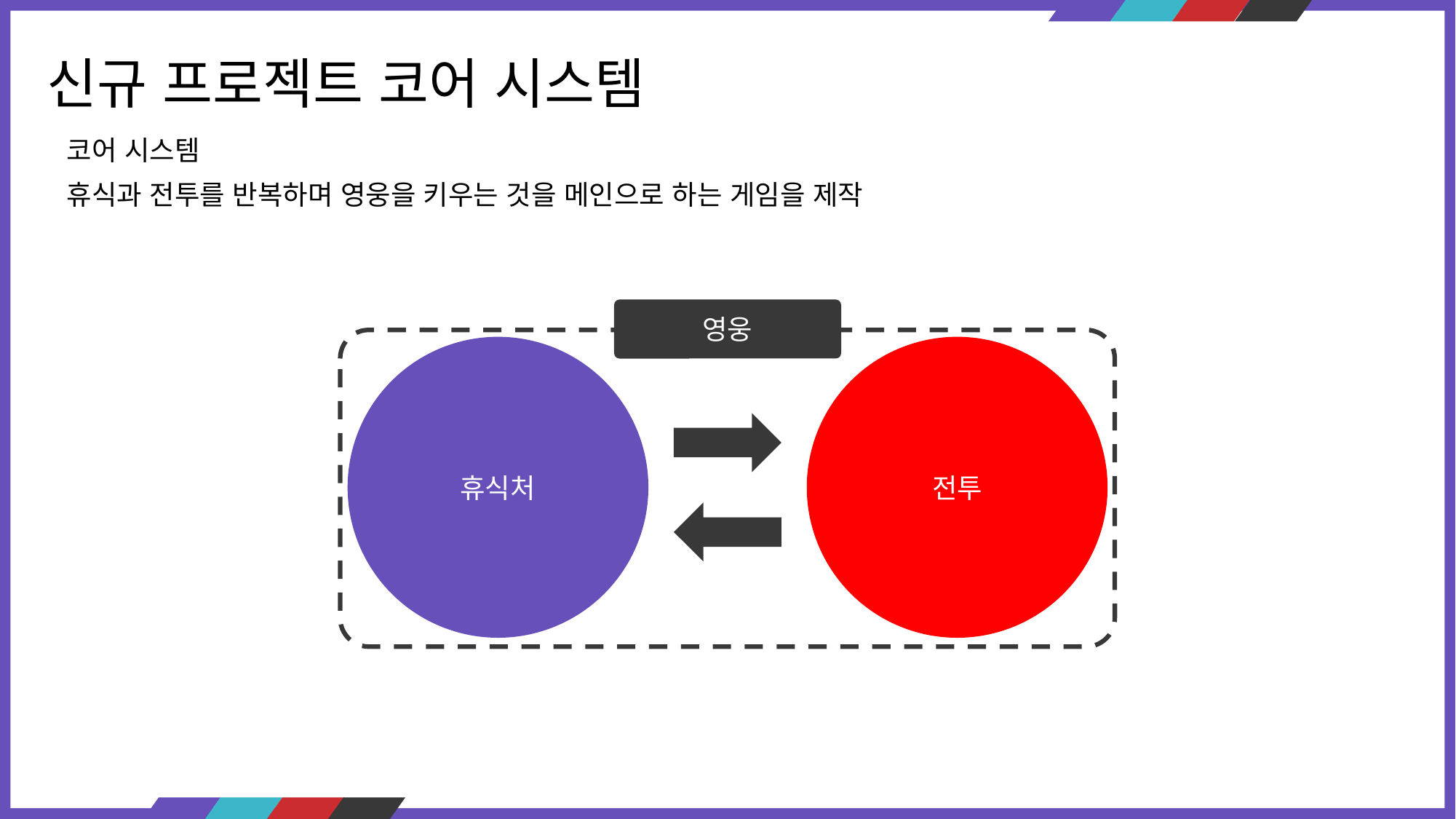

신규 프로젝트 코어 시스템
코어 시스템
휴식과 전투를 반복하며 영웅을 키우는 것을 메인으로 하는 게임을 제작
영웅

휴식처
전투